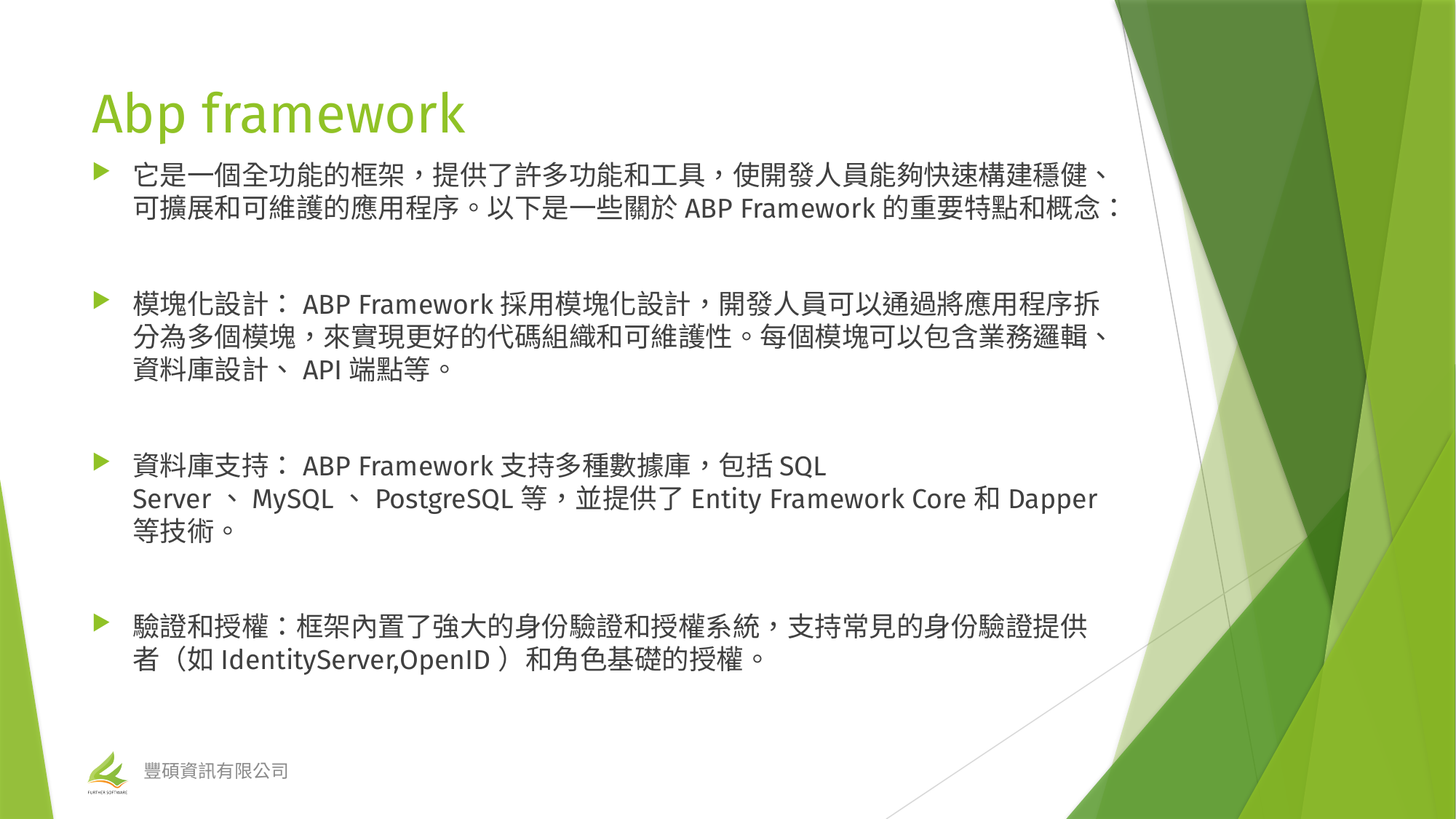

# Abp framework
它是一個全功能的框架，提供了許多功能和工具，使開發人員能夠快速構建穩健、可擴展和可維護的應用程序。以下是一些關於ABP Framework的重要特點和概念：

模塊化設計：ABP Framework採用模塊化設計，開發人員可以通過將應用程序拆分為多個模塊，來實現更好的代碼組織和可維護性。每個模塊可以包含業務邏輯、資料庫設計、API端點等。

資料庫支持：ABP Framework支持多種數據庫，包括SQL Server、MySQL、PostgreSQL等，並提供了Entity Framework Core和Dapper等技術。

驗證和授權：框架內置了強大的身份驗證和授權系統，支持常見的身份驗證提供者（如IdentityServer,OpenID）和角色基礎的授權。
豐碩資訊有限公司